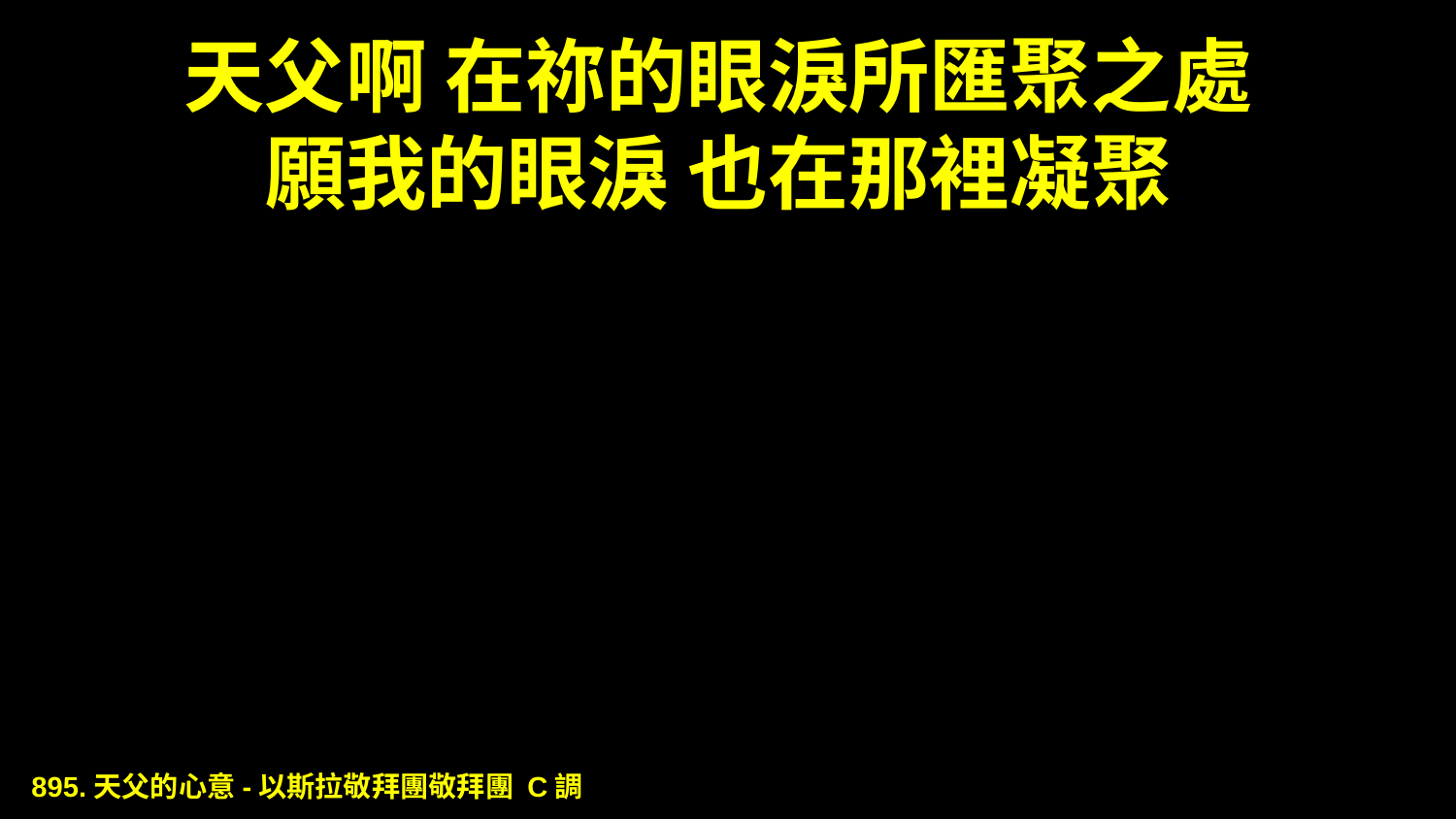

# 天父啊 在祢的眼淚所匯聚之處 願我的眼淚 也在那裡凝聚
895.天父的心意-以斯拉敬拜團敬拜團 C調